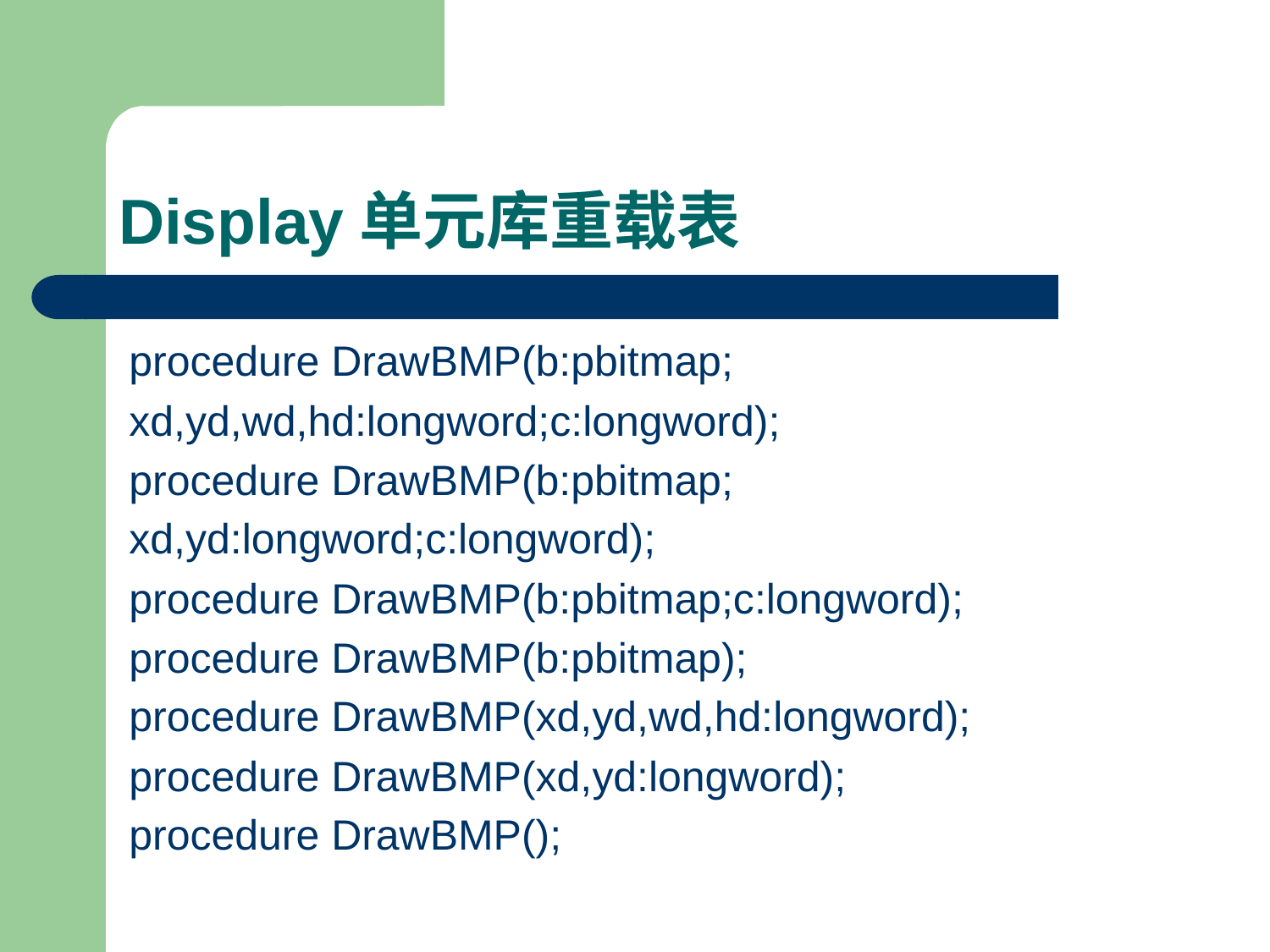

# Display单元库重载表
procedure DrawBMP(b:pbitmap;
xd,yd,wd,hd:longword;c:longword);
procedure DrawBMP(b:pbitmap;
xd,yd:longword;c:longword);
procedure DrawBMP(b:pbitmap;c:longword);
procedure DrawBMP(b:pbitmap);
procedure DrawBMP(xd,yd,wd,hd:longword);
procedure DrawBMP(xd,yd:longword);
procedure DrawBMP();